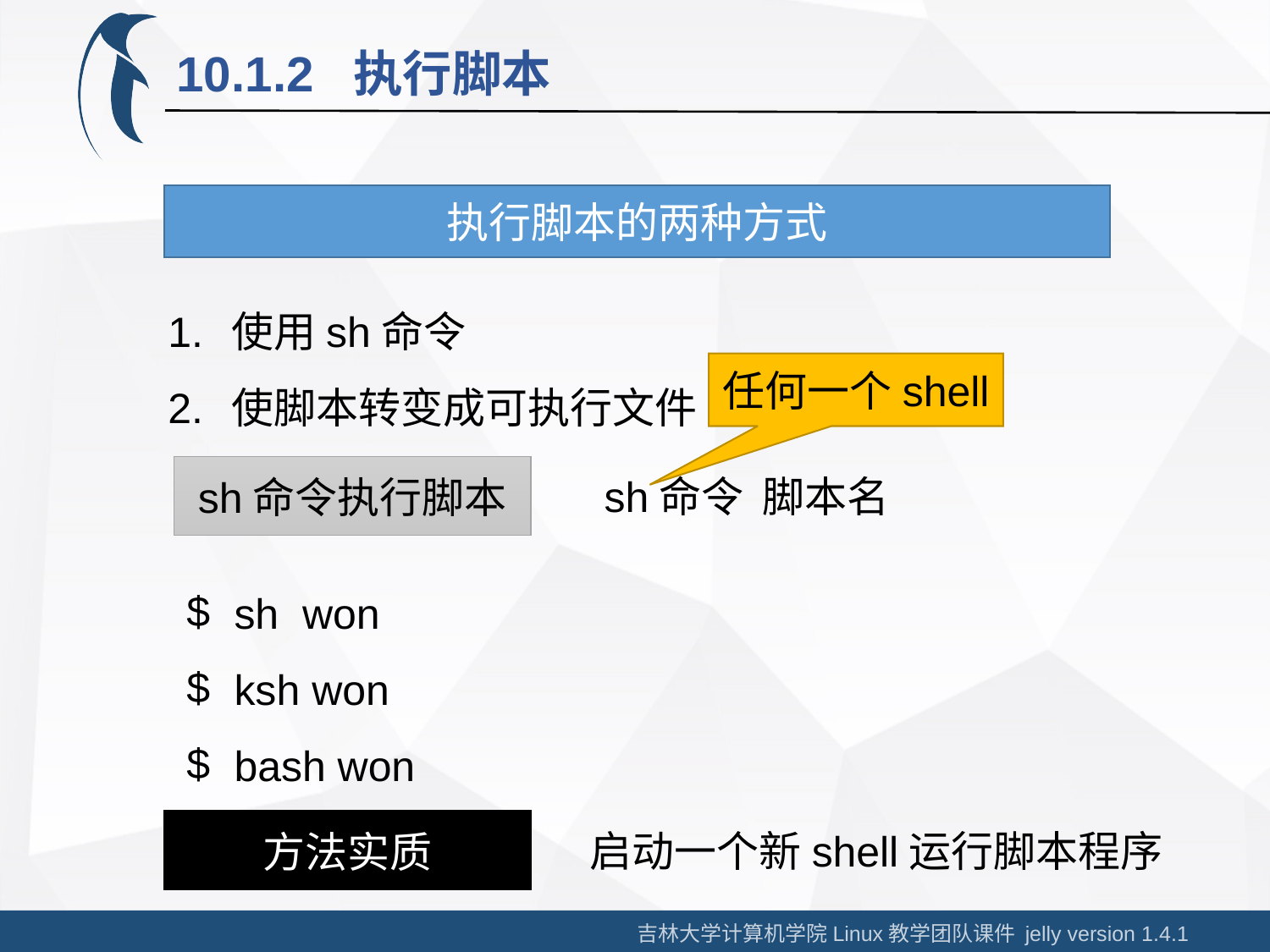

10.1.2  执行脚本
执行脚本的两种方式
使用sh命令
使脚本转变成可执行文件
任何一个shell
sh命令执行脚本
sh命令  脚本名
sh  won
ksh won
bash won
方法实质
启动一个新shell运行脚本程序